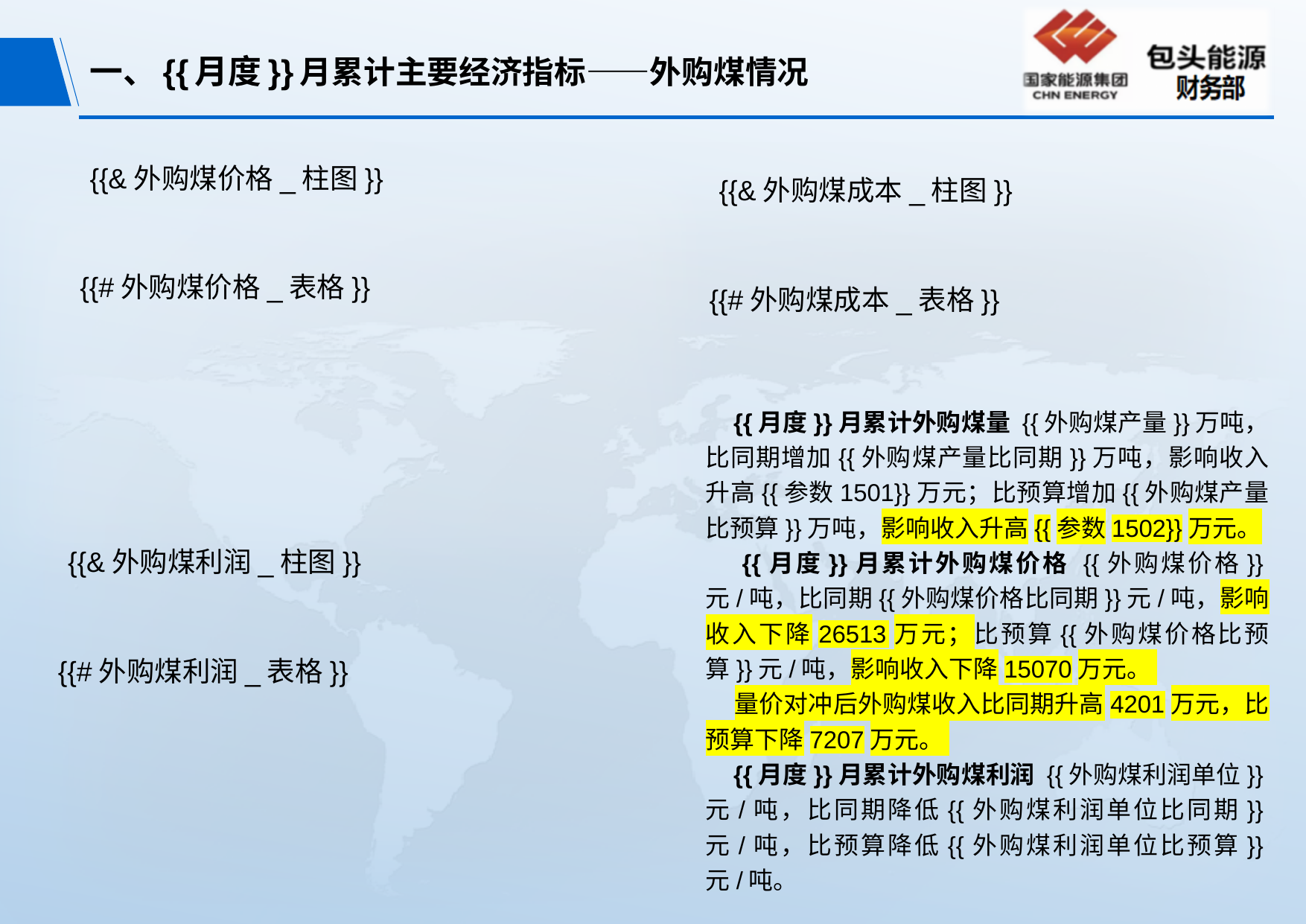

# 一、{{月度}}月累计主要经济指标——外购煤情况
{{&外购煤价格_柱图}}
{{&外购煤成本_柱图}}
{{#外购煤价格_表格}}
{{#外购煤成本_表格}}
    {{月度}}月累计外购煤量 {{外购煤产量}}万吨，比同期增加{{外购煤产量比同期}}万吨，影响收入升高{{参数1501}}万元；比预算增加{{外购煤产量比预算}}万吨，影响收入升高{{参数1502}}万元。
    {{月度}}月累计外购煤价格 {{外购煤价格}}元/吨，比同期{{外购煤价格比同期}}元/吨，影响收入下降26513万元；比预算{{外购煤价格比预算}}元/吨，影响收入下降15070万元。
    量价对冲后外购煤收入比同期升高4201万元，比预算下降7207万元。
    {{月度}}月累计外购煤利润 {{外购煤利润单位}}元/吨，比同期降低{{外购煤利润单位比同期}}元/吨，比预算降低{{外购煤利润单位比预算}}元/吨。
{{&外购煤利润_柱图}}
{{#外购煤利润_表格}}
15